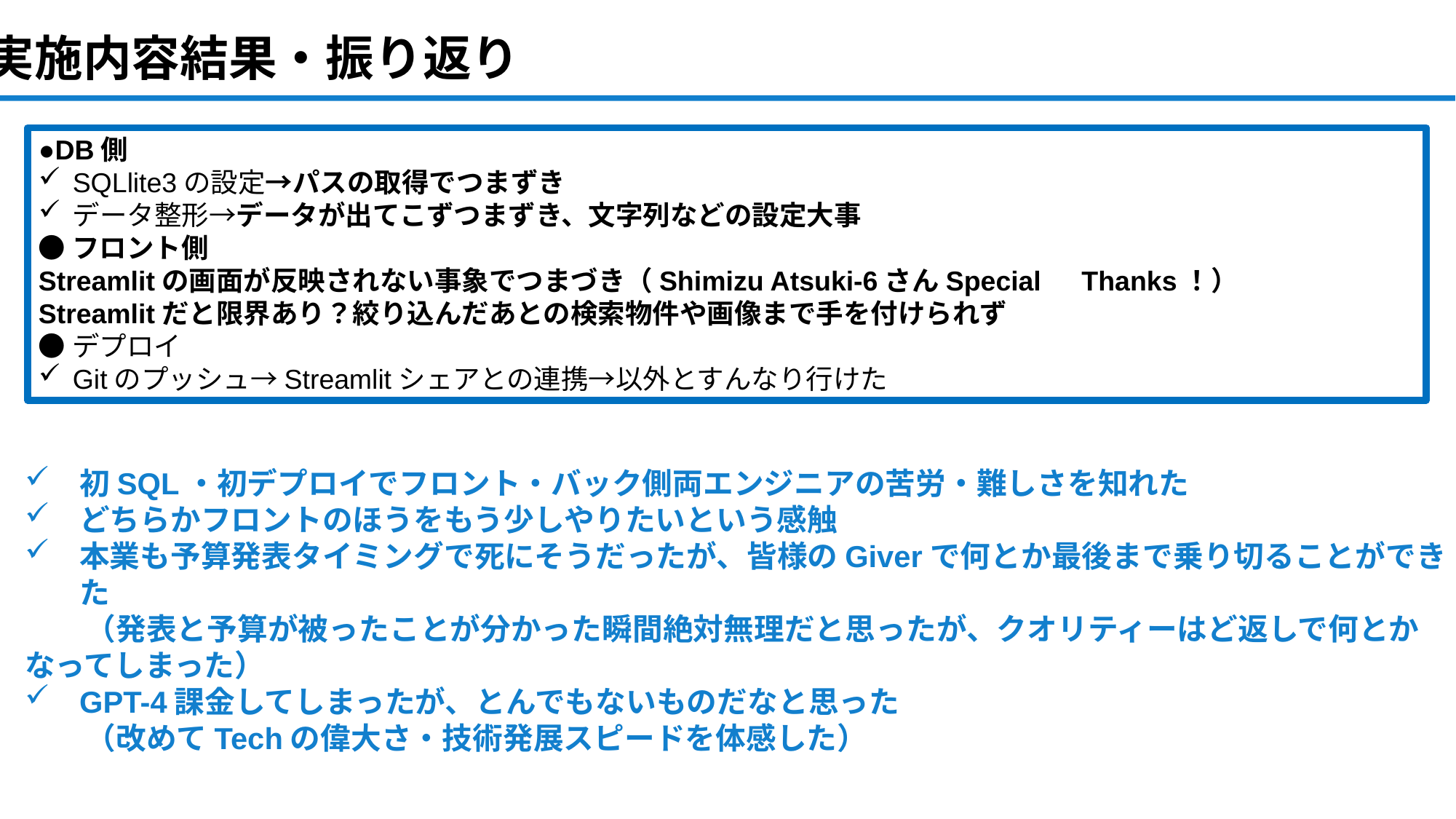

実施内容結果・振り返り

●DB側
SQLlite3の設定→パスの取得でつまずき
データ整形→データが出てこずつまずき、文字列などの設定大事
●フロント側
Streamlitの画面が反映されない事象でつまづき（Shimizu Atsuki-6さんSpecial　Thanks！）
Streamlitだと限界あり？絞り込んだあとの検索物件や画像まで手を付けられず
●デプロイ
Gitのプッシュ→Streamlitシェアとの連携→以外とすんなり行けた
初SQL・初デプロイでフロント・バック側両エンジニアの苦労・難しさを知れた
どちらかフロントのほうをもう少しやりたいという感触
本業も予算発表タイミングで死にそうだったが、皆様のGiverで何とか最後まで乗り切ることができた
　　（発表と予算が被ったことが分かった瞬間絶対無理だと思ったが、クオリティーはど返しで何とかなってしまった）
GPT-4課金してしまったが、とんでもないものだなと思った
　　（改めてTechの偉大さ・技術発展スピードを体感した）